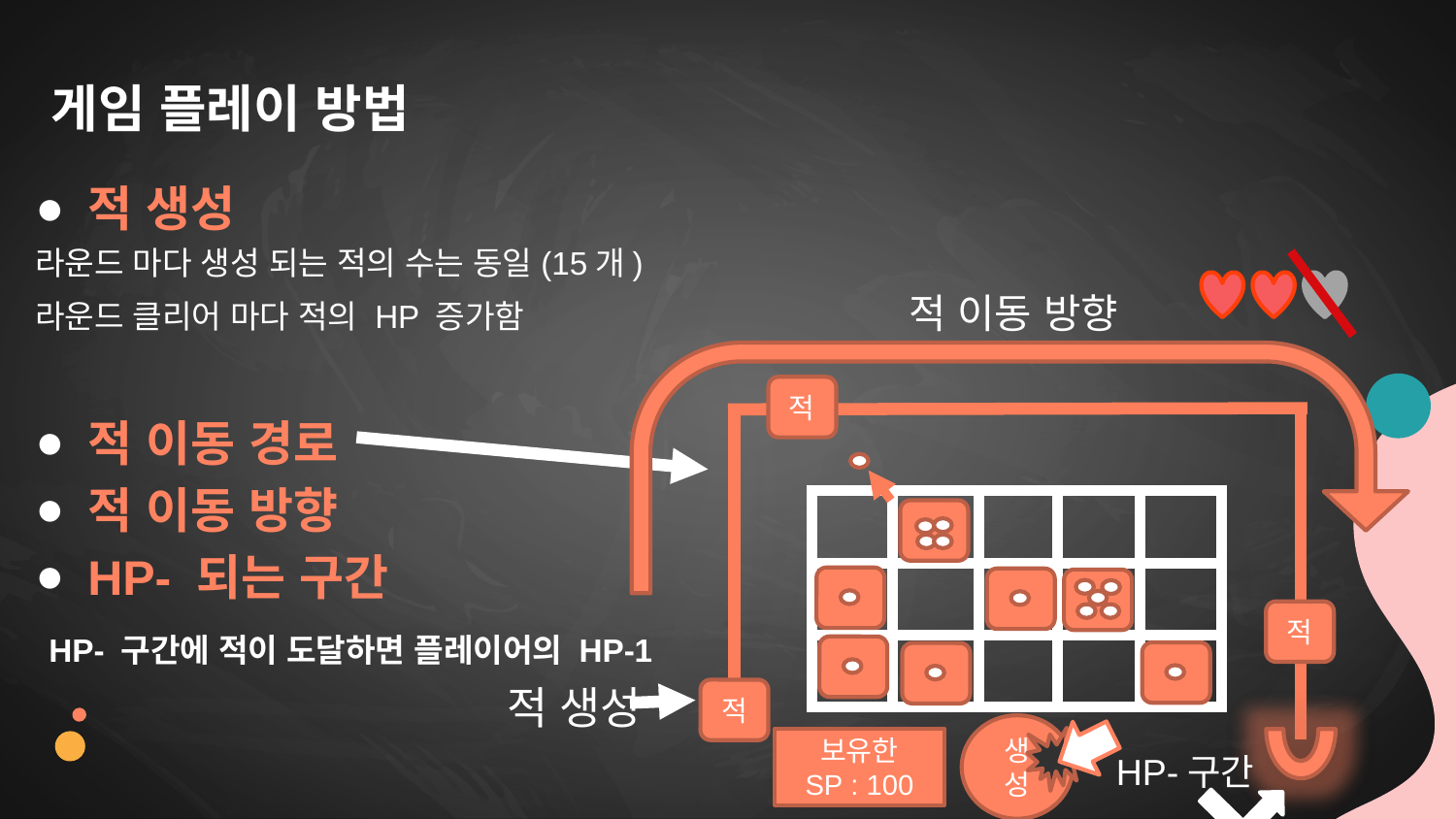

# 게임 플레이 방법
적 생성
라운드 마다 생성 되는 적의 수는 동일(15개)
라운드 클리어 마다 적의 HP 증가함			적 이동 방향

적 이동 경로
적 이동 방향
HP- 되는 구간
 HP- 구간에 적이 도달하면 플레이어의 HP-1
			   적 생성
							     HP-구간

적

|  |  |  |  |  |
| --- | --- | --- | --- | --- |
|  |  |  |  |  |
|  |  |  |  |  |

적

적

생성

보유한 SP : 100